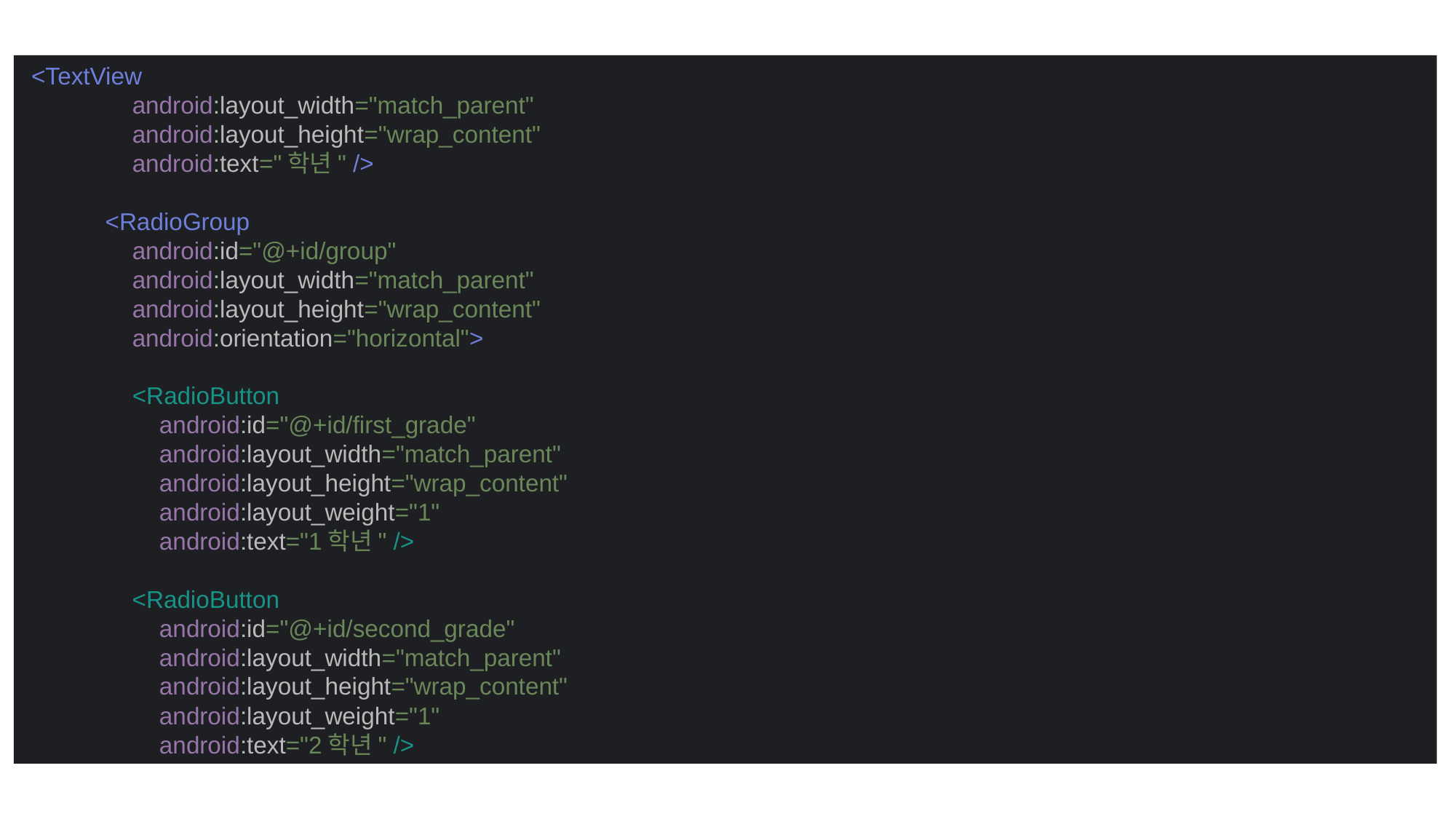

<TextView
                android:layout_width="match_parent"
                android:layout_height="wrap_content"
                android:text="학년" />
            <RadioGroup
                android:id="@+id/group"
                android:layout_width="match_parent"
                android:layout_height="wrap_content"
                android:orientation="horizontal">
                <RadioButton
                    android:id="@+id/first_grade"
                    android:layout_width="match_parent"
                    android:layout_height="wrap_content"
                    android:layout_weight="1"
                    android:text="1학년" />
                <RadioButton
                    android:id="@+id/second_grade"
                    android:layout_width="match_parent"
                    android:layout_height="wrap_content"
                    android:layout_weight="1"
                    android:text="2학년" />